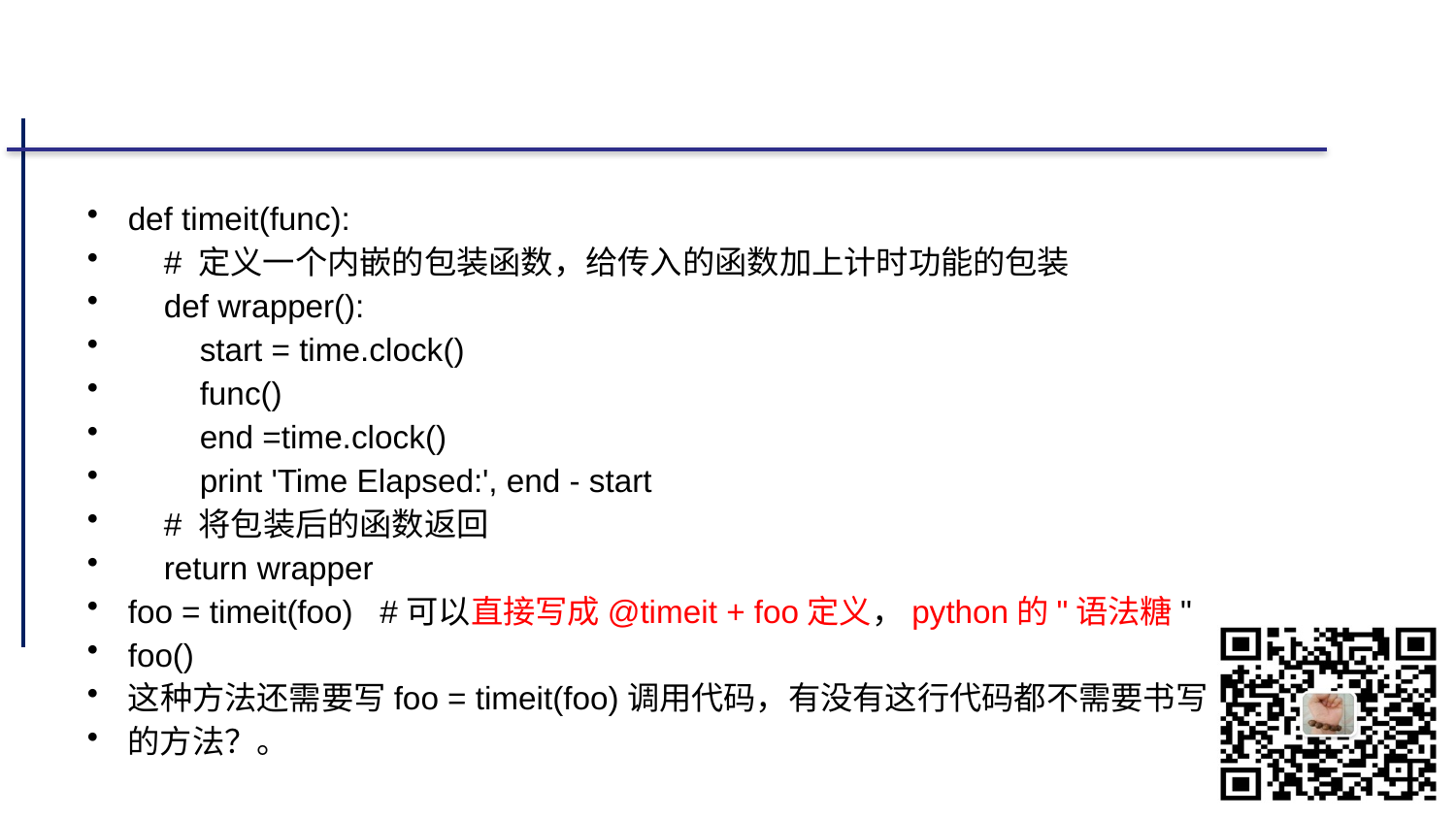

#
def timeit(func):
    # 定义一个内嵌的包装函数，给传入的函数加上计时功能的包装
    def wrapper():
        start = time.clock()
        func()
        end =time.clock()
        print 'Time Elapsed:', end - start
    # 将包装后的函数返回
    return wrapper
foo = timeit(foo)   #可以直接写成@timeit + foo定义，python的"语法糖"
foo()
这种方法还需要写foo = timeit(foo)调用代码，有没有这行代码都不需要书写
的方法？。